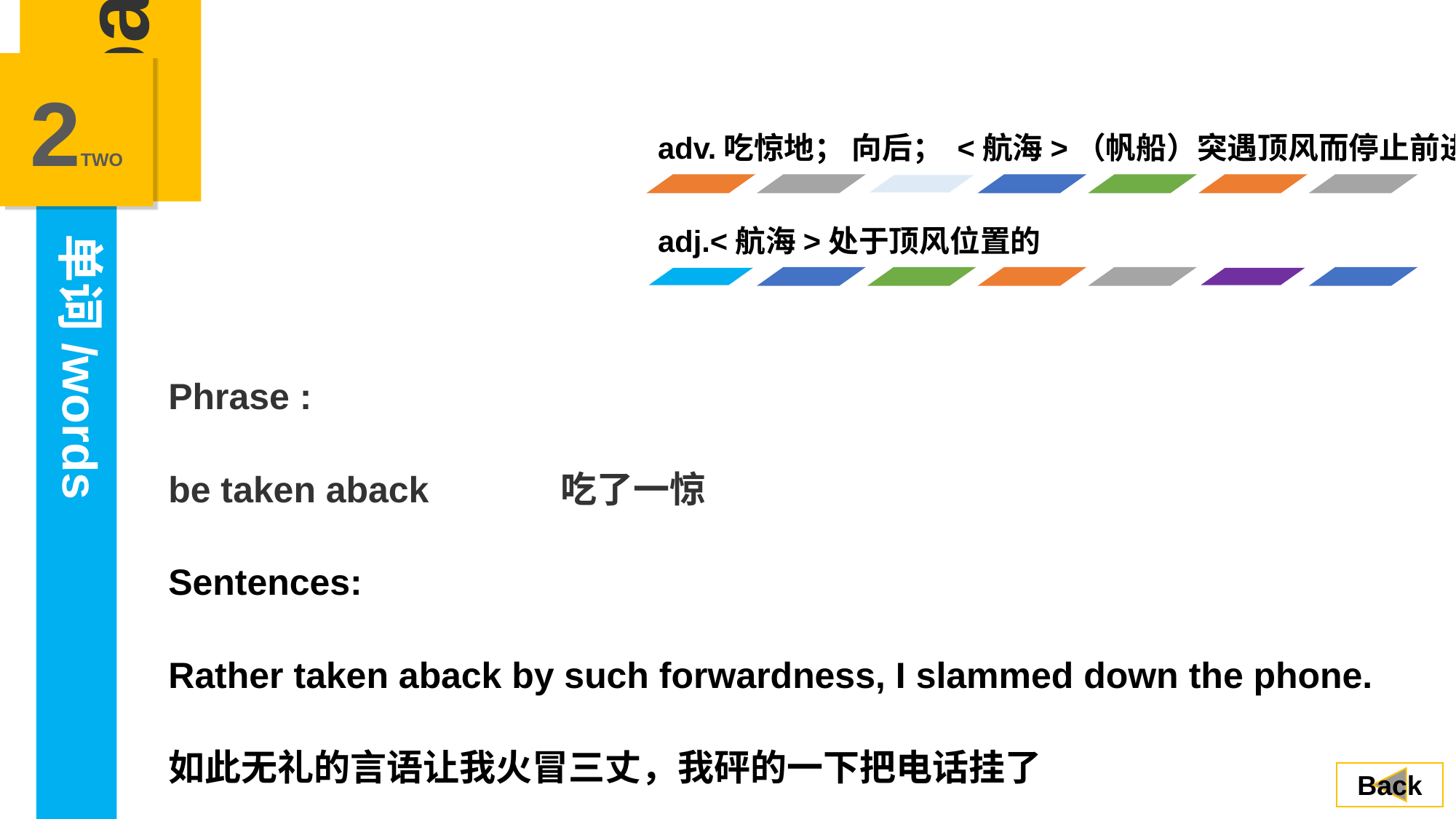

Aback:
2TWO
adv.吃惊地； 向后； <航海>（帆船）突遇顶风而停止前进
adj.<航海>处于顶风位置的
单词/words
Phrase :

吃了一惊
be taken aback
Sentences:
+
+
Rather taken aback by such forwardness, I slammed down the phone.
两种颜色制造出明暗的空间感。
如此无礼的言语让我火冒三丈，我砰的一下把电话挂了
Back